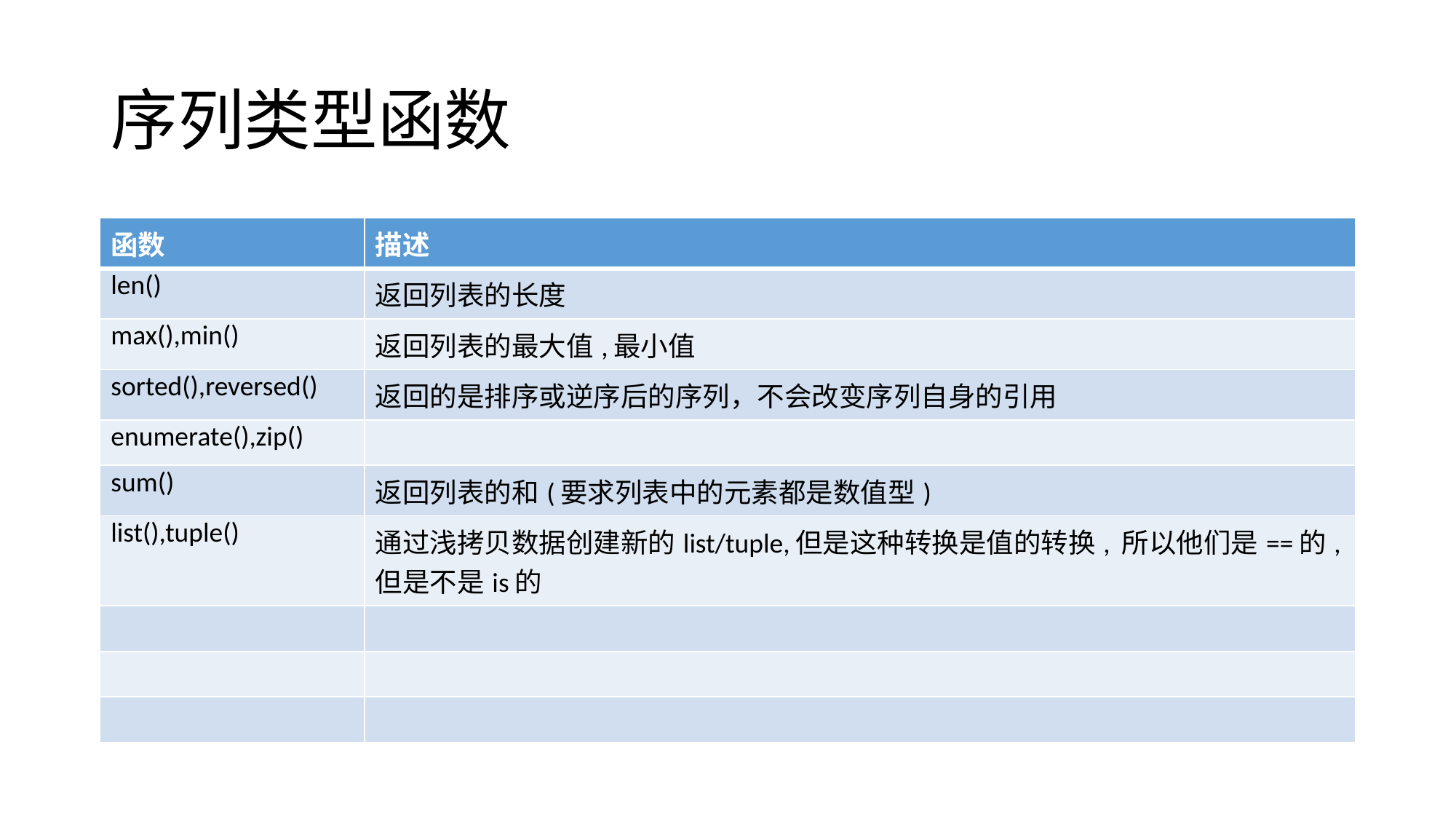

# 序列类型函数
| 函数 | 描述 |
| --- | --- |
| len() | 返回列表的长度 |
| max(),min() | 返回列表的最大值,最小值 |
| sorted(),reversed() | 返回的是排序或逆序后的序列，不会改变序列自身的引用 |
| enumerate(),zip() |  |
| sum() | 返回列表的和(要求列表中的元素都是数值型) |
| list(),tuple() | 通过浅拷贝数据创建新的list/tuple,但是这种转换是值的转换, 所以他们是==的, 但是不是is的 |
|  |  |
|  |  |
|  |  |